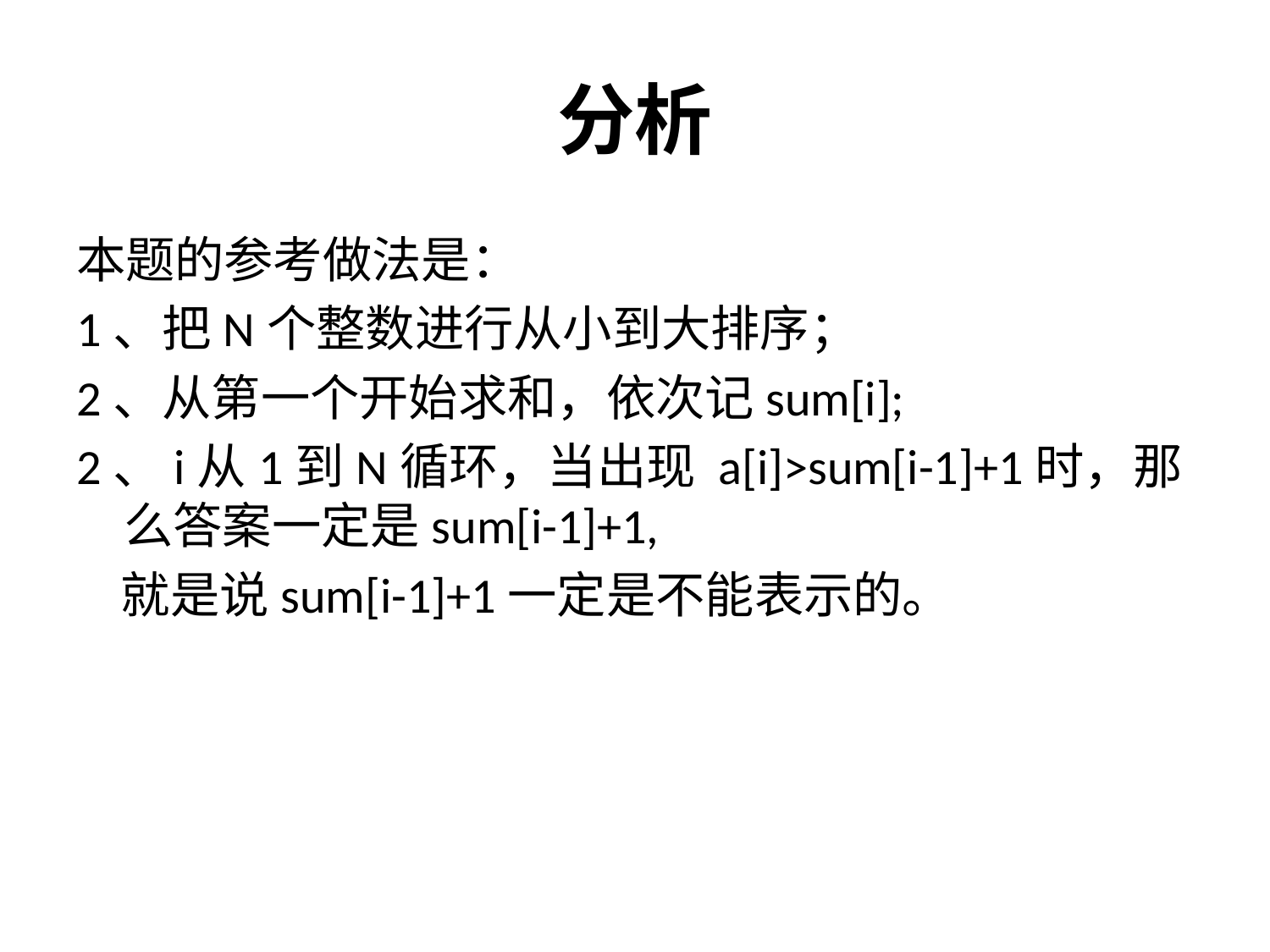

# 分析
本题的参考做法是：
1、把N个整数进行从小到大排序；
2、从第一个开始求和，依次记sum[i];
2、i从1到N循环，当出现 a[i]>sum[i-1]+1时，那么答案一定是sum[i-1]+1,
   就是说sum[i-1]+1一定是不能表示的。